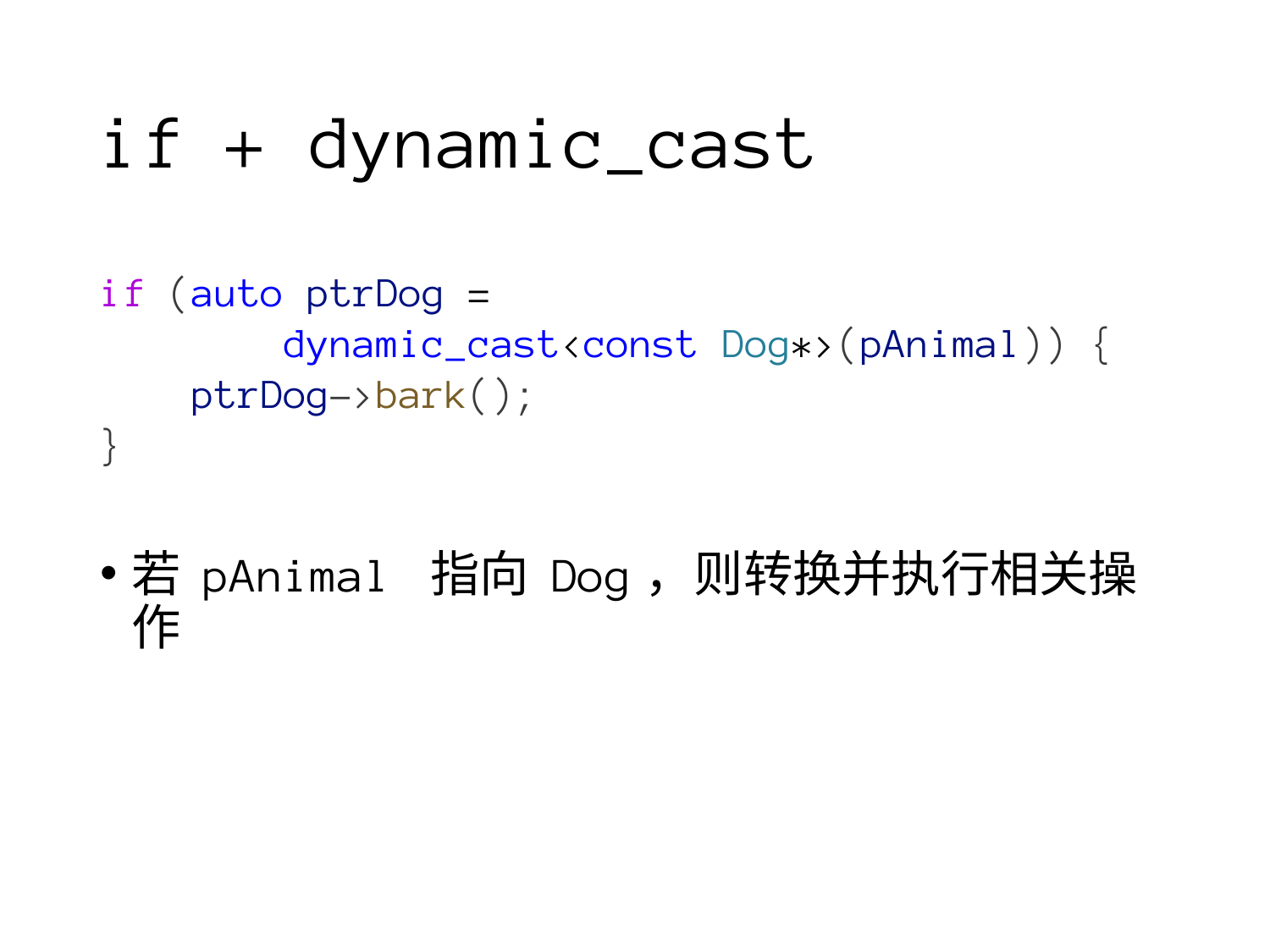

# if + dynamic_cast
if (auto ptrDog =
        dynamic_cast<const Dog*>(pAnimal)) {
    ptrDog->bark();
}
若 pAnimal 指向 Dog，则转换并执行相关操作